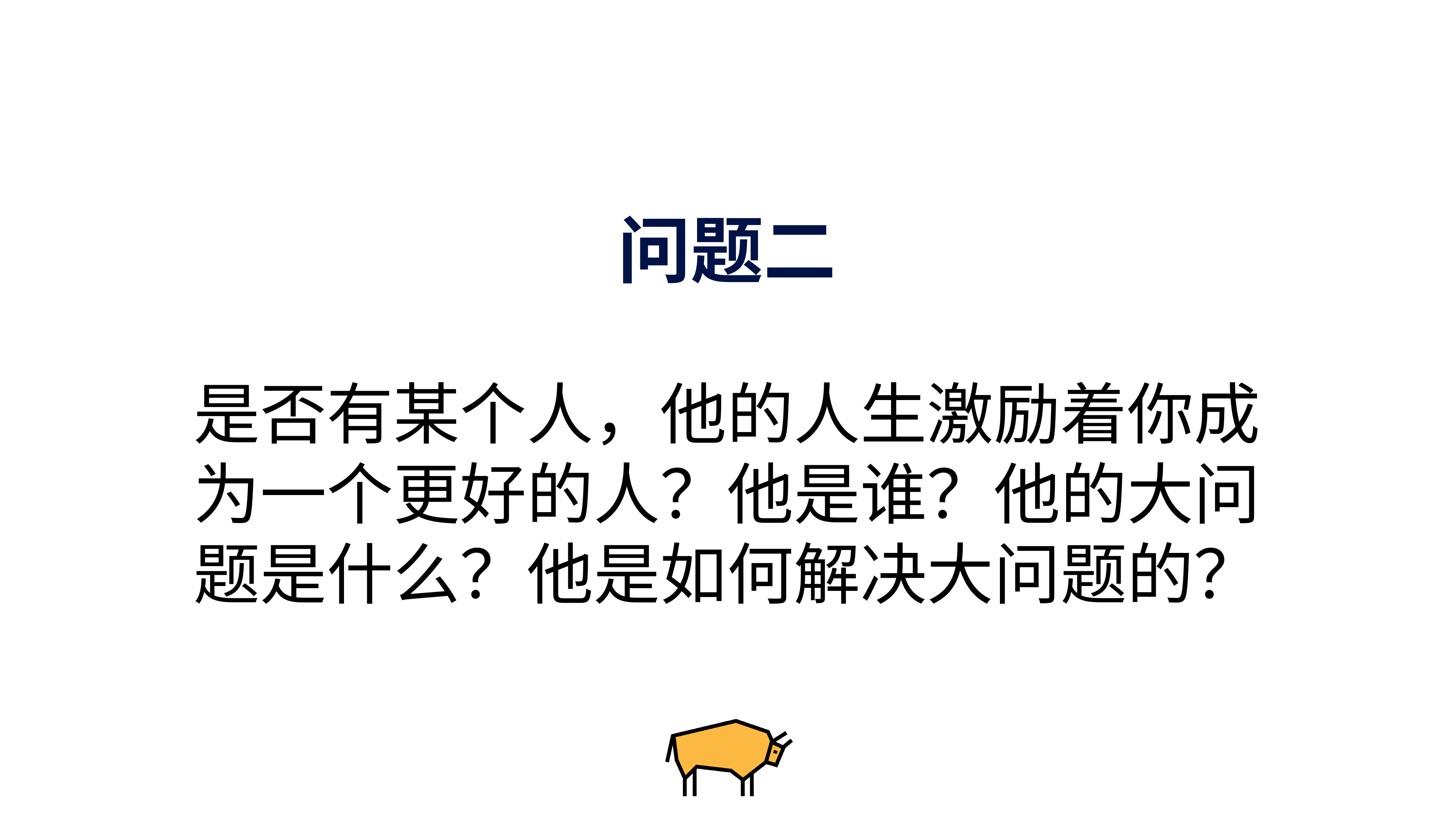

# 问题二 是否有某个人，他的人生激励着你成为一个更好的人？他是谁？他的大问题是什么？他是如何解决大问题的？